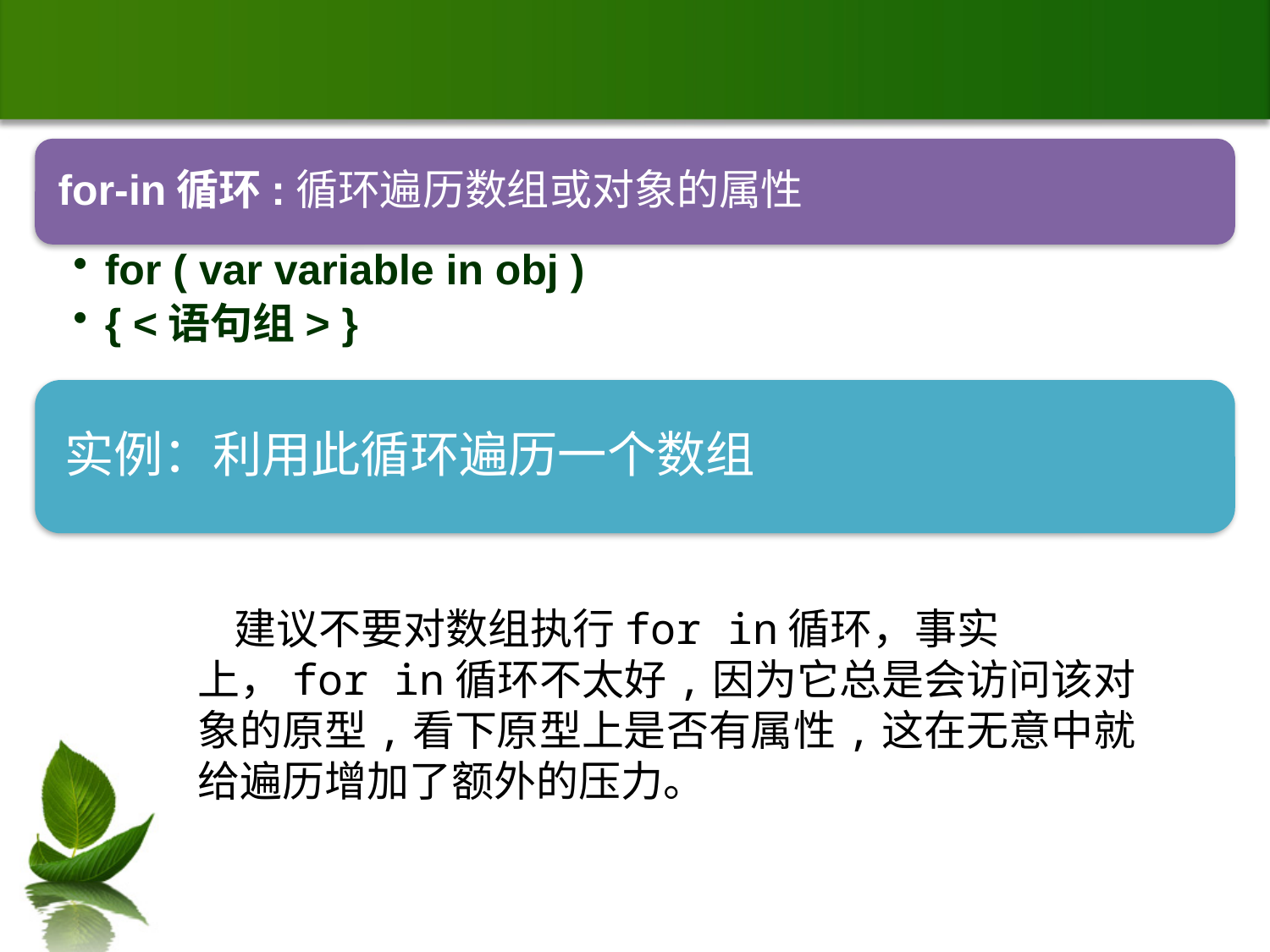

for-in循环:循环遍历数组或对象的属性
for ( var variable in obj )
{ <语句组> }
实例：利用此循环遍历一个数组
建议不要对数组执行for in循环，事实上，for in循环不太好,因为它总是会访问该对象的原型,看下原型上是否有属性,这在无意中就给遍历增加了额外的压力。